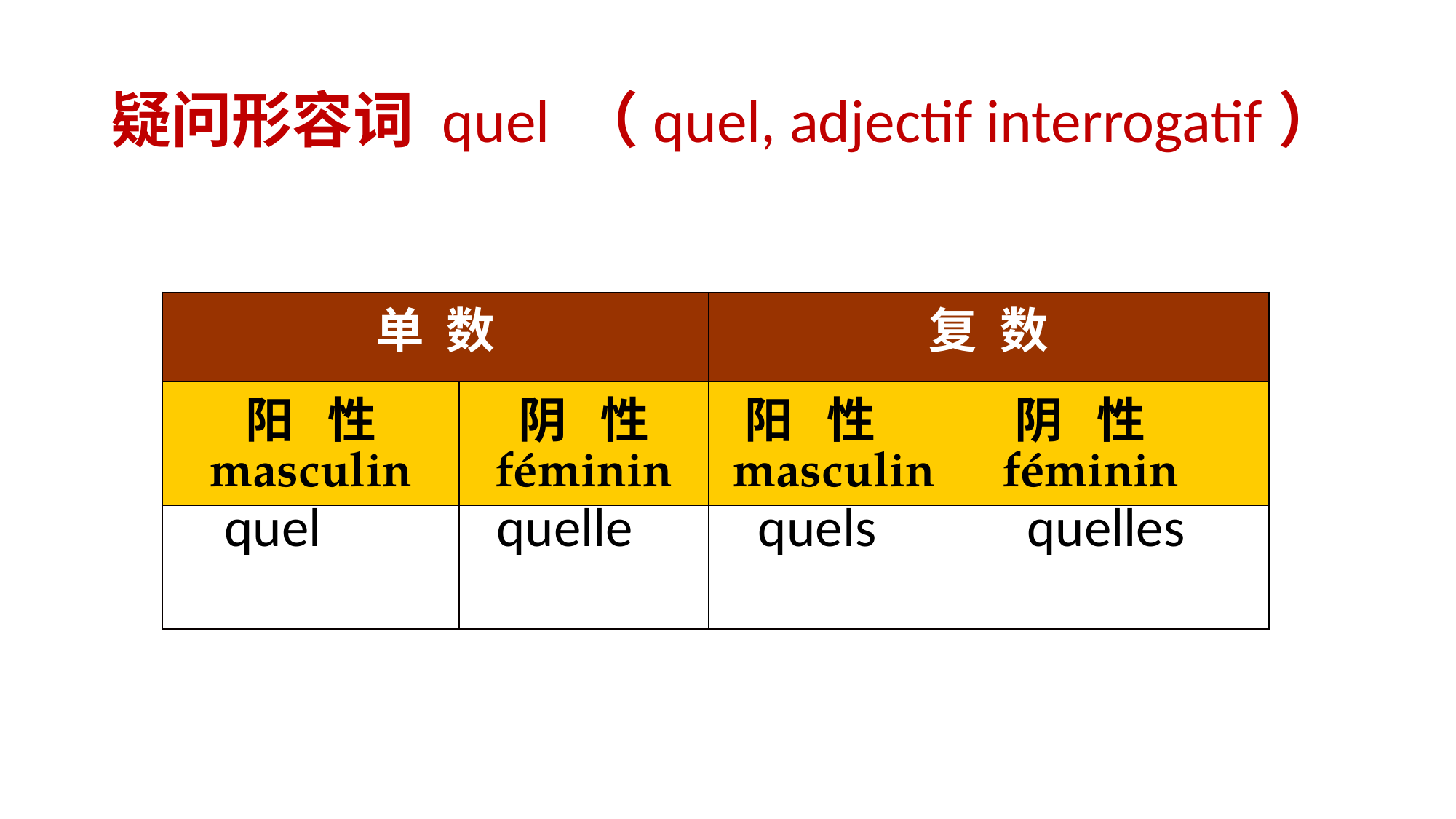

# 疑问形容词 quel （quel, adjectif interrogatif）

| 单 数 |  | 复 数 |  |
| --- | --- | --- | --- |
| 阳 性 masculin | 阴 性 féminin | 阳 性 masculin | 阴 性 féminin |
| quel | quelle | quels | quelles |